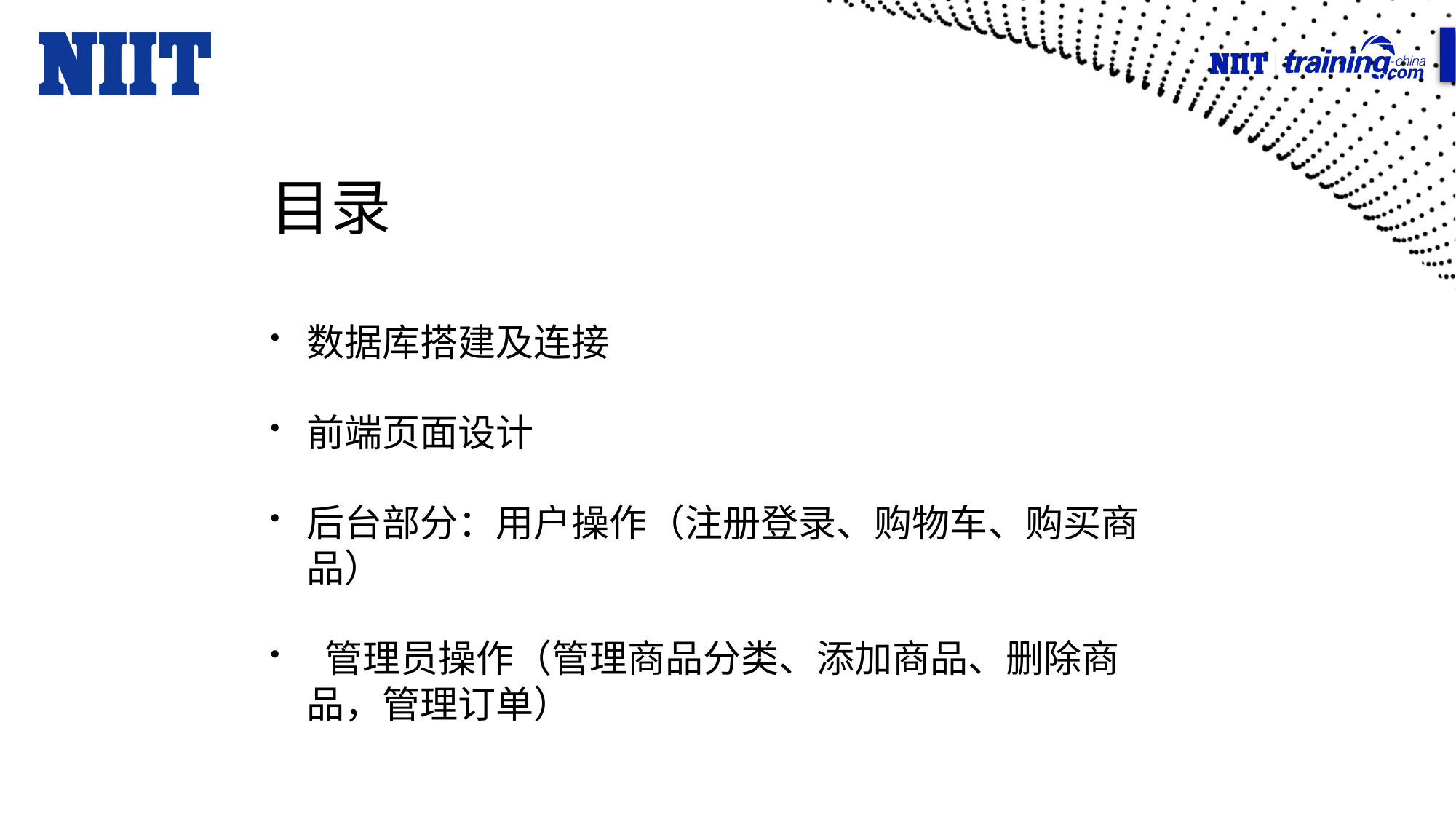

# 目录
数据库搭建及连接
前端页面设计
后台部分：用户操作（注册登录、购物车、购买商品）
 管理员操作（管理商品分类、添加商品、删除商品，管理订单）